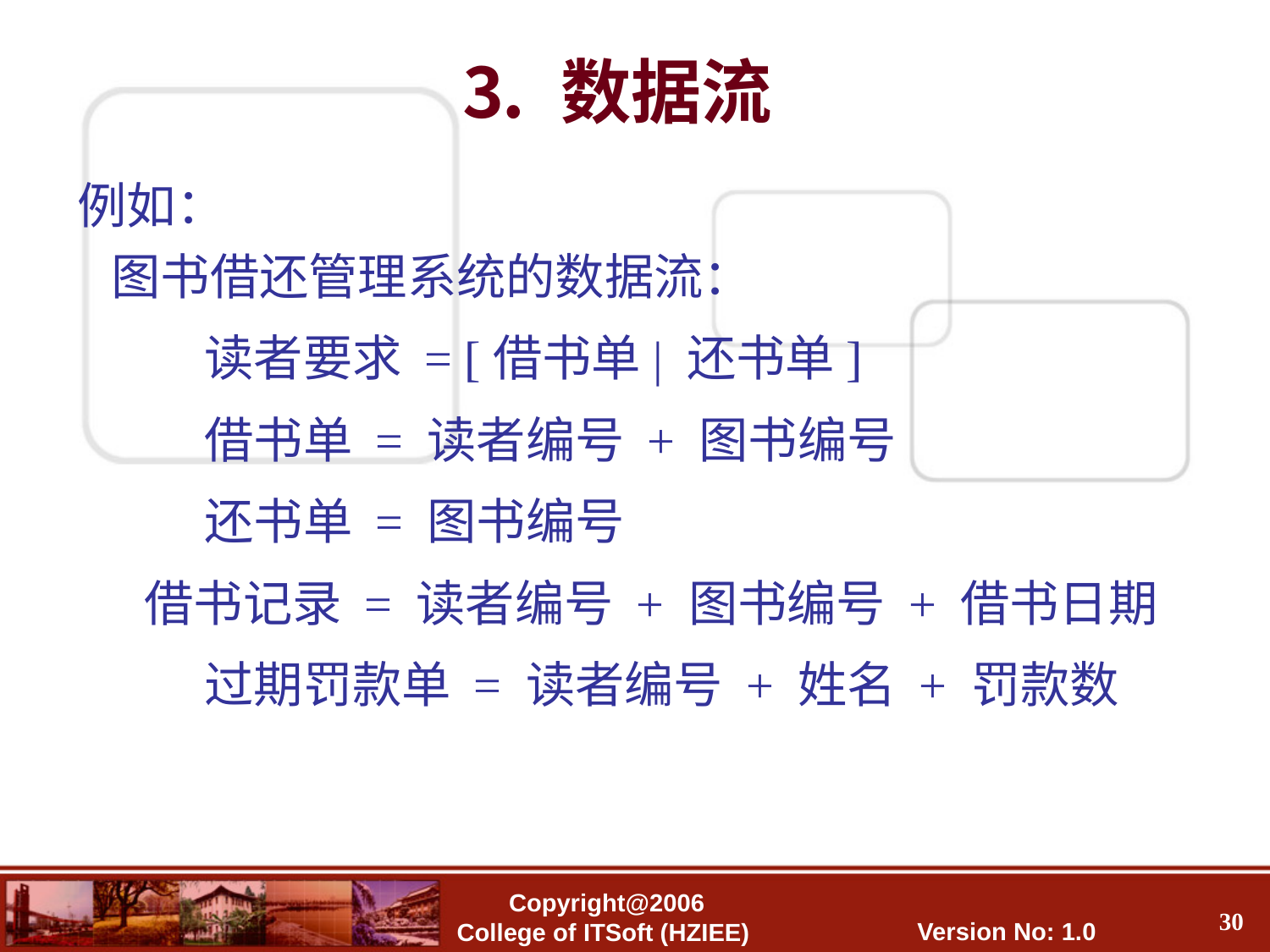

⒊ 数据流
例如：
  图书借还管理系统的数据流：
	读者要求 = [借书单| 还书单]
 	借书单 = 读者编号 + 图书编号
     	还书单 = 图书编号
     借书记录 = 读者编号 + 图书编号 + 借书日期
	过期罚款单 = 读者编号 + 姓名 + 罚款数